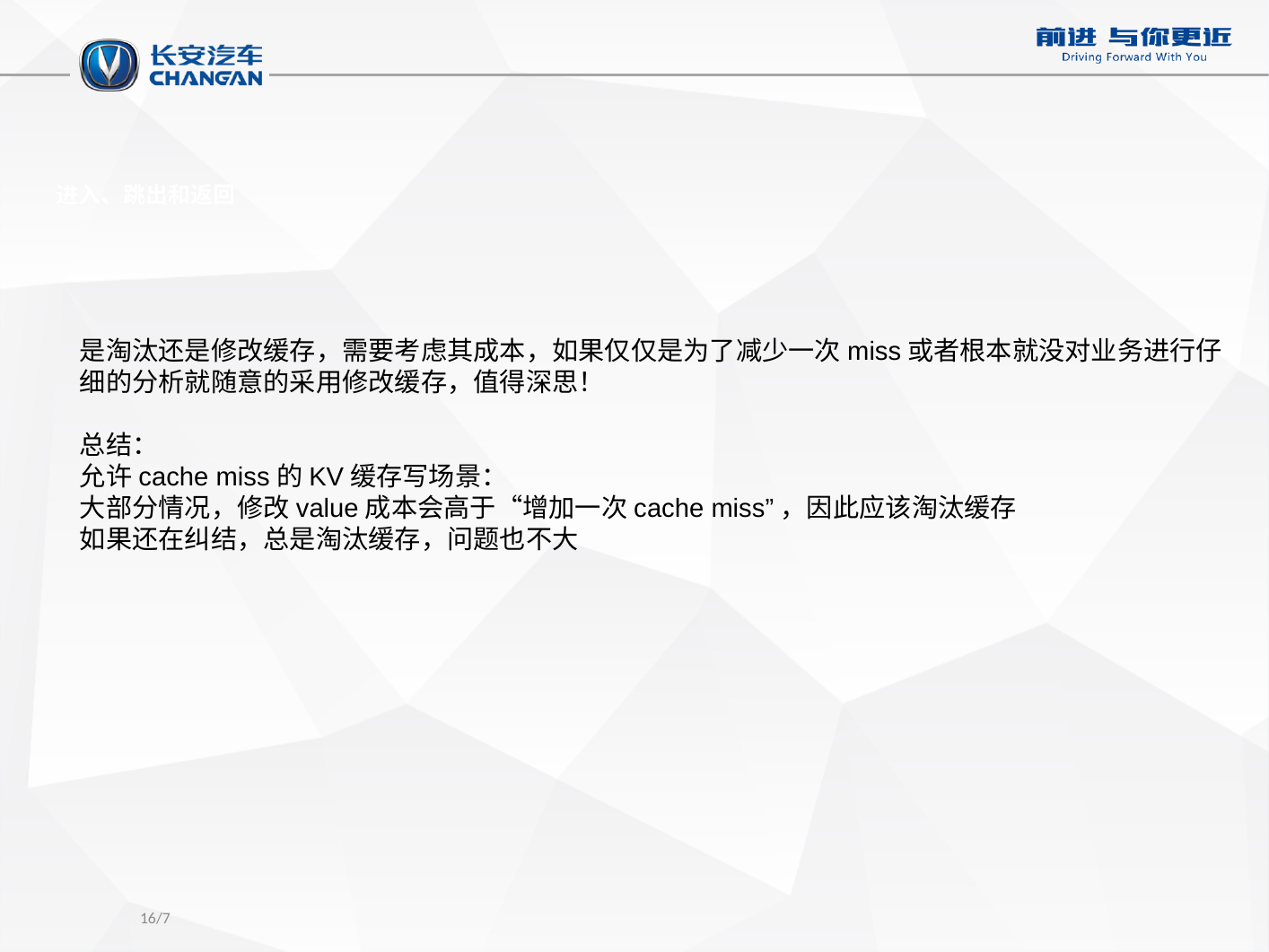

进入、跳出和返回
是淘汰还是修改缓存，需要考虑其成本，如果仅仅是为了减少一次miss或者根本就没对业务进行仔细的分析就随意的采用修改缓存，值得深思！

总结：
允许cache miss的KV缓存写场景：
大部分情况，修改value成本会高于“增加一次cache miss”，因此应该淘汰缓存
如果还在纠结，总是淘汰缓存，问题也不大
16/7